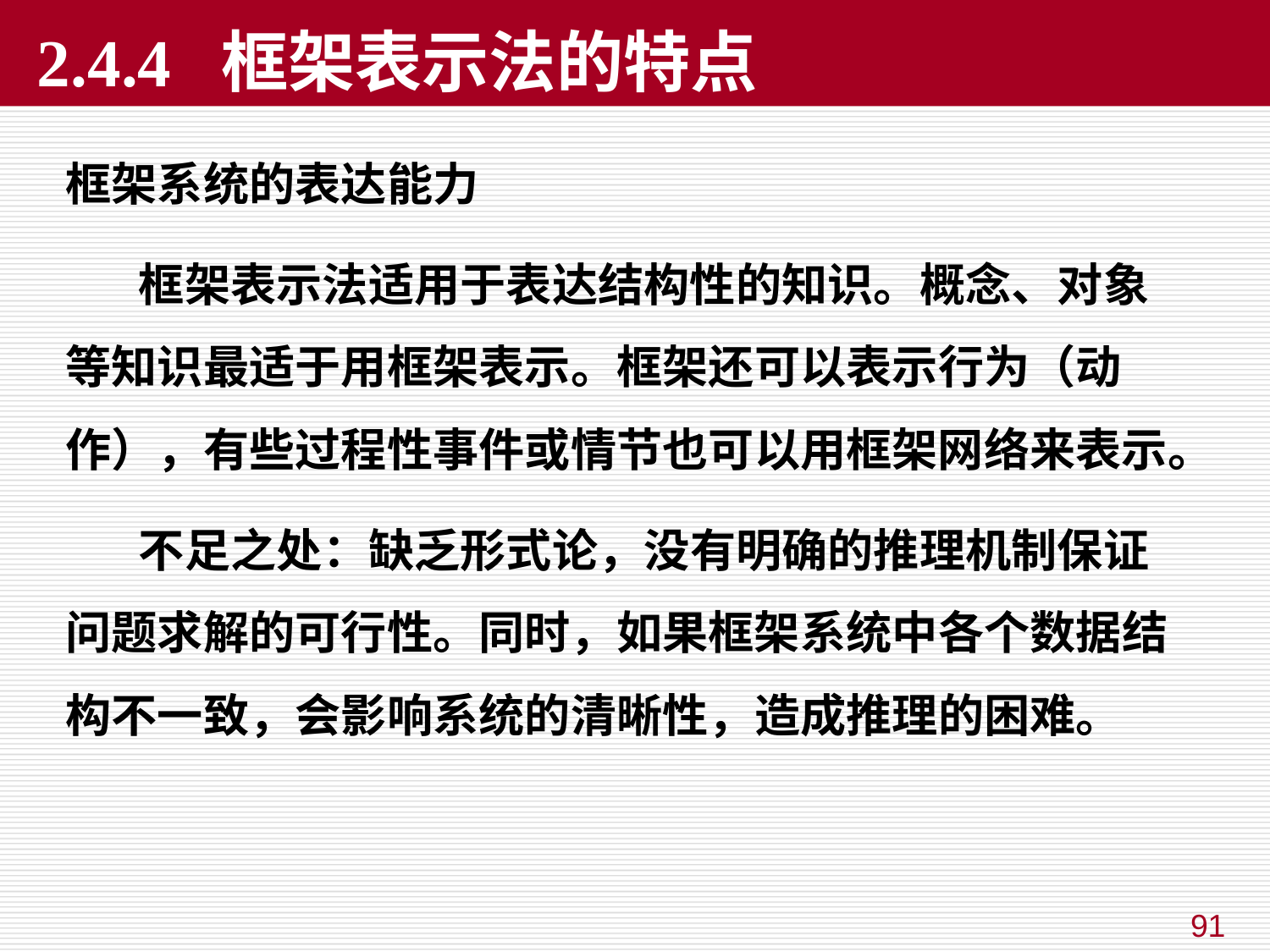

# 2.4.4  框架表示法的特点
框架系统的表达能力
      框架表示法适用于表达结构性的知识。概念、对象等知识最适于用框架表示。框架还可以表示行为（动作），有些过程性事件或情节也可以用框架网络来表示。
      不足之处：缺乏形式论，没有明确的推理机制保证问题求解的可行性。同时，如果框架系统中各个数据结构不一致，会影响系统的清晰性，造成推理的困难。
91